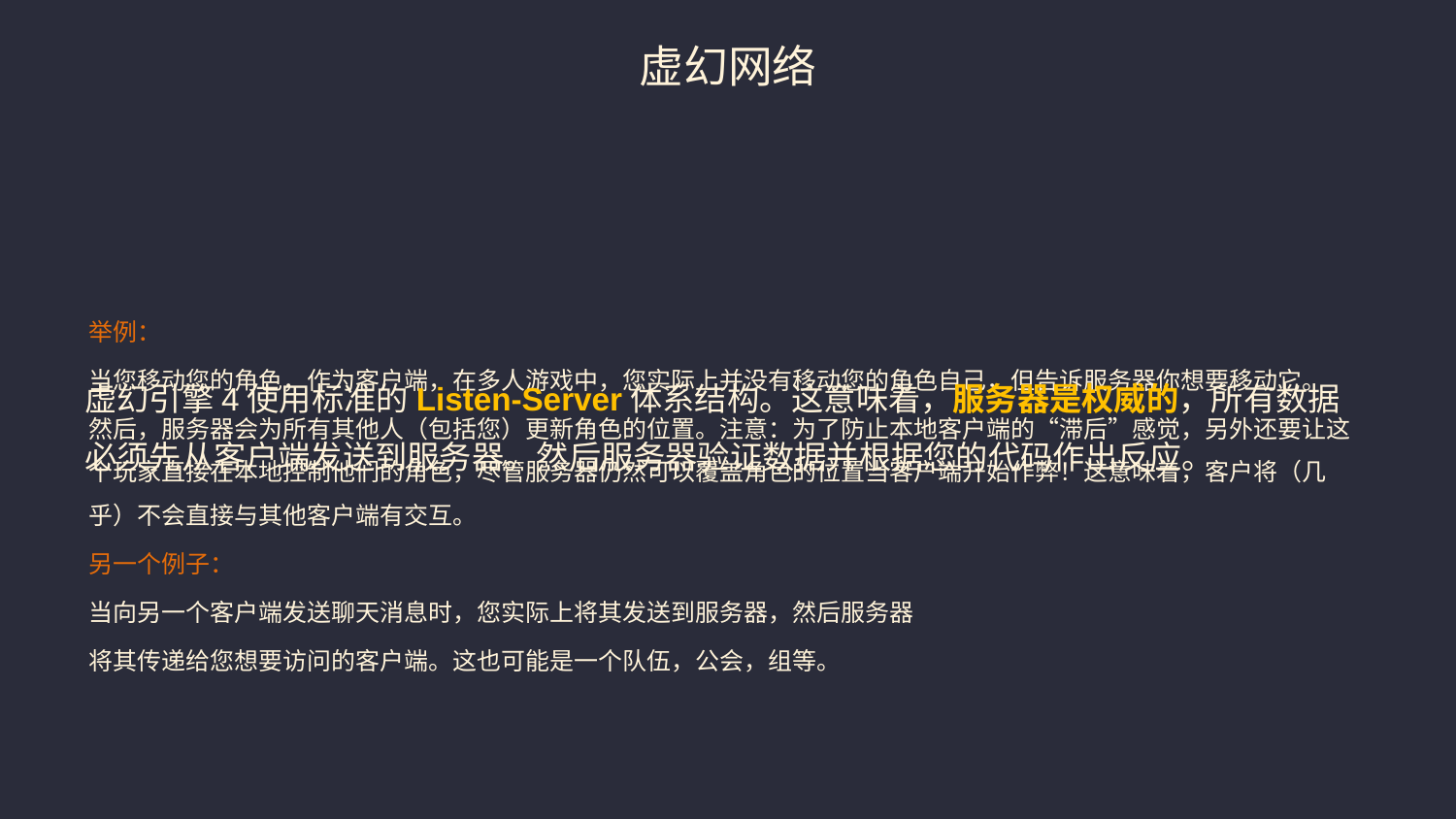

# 虚幻网络
举例：
当您移动您的角色，作为客户端，在多人游戏中，您实际上并没有移动您的角色自己，但告诉服务器你想要移动它。
然后，服务器会为所有其他人（包括您）更新角色的位置。注意：为了防止本地客户端的“滞后”感觉，另外还要让这个玩家直接在本地控制他们的角色，尽管服务器仍然可以覆盖角色的位置当客户端开始作弊！这意味着，客户将（几乎）不会直接与其他客户端有交互。
另一个例子：
当向另一个客户端发送聊天消息时，您实际上将其发送到服务器，然后服务器
将其传递给您想要访问的客户端。这也可能是一个队伍，公会，组等。

虚幻引擎4使用标准的Listen-Server体系结构。这意味着，服务器是权威的，所有数据必须先从客户端发送到服务器。然后服务器验证数据并根据您的代码作出反应。